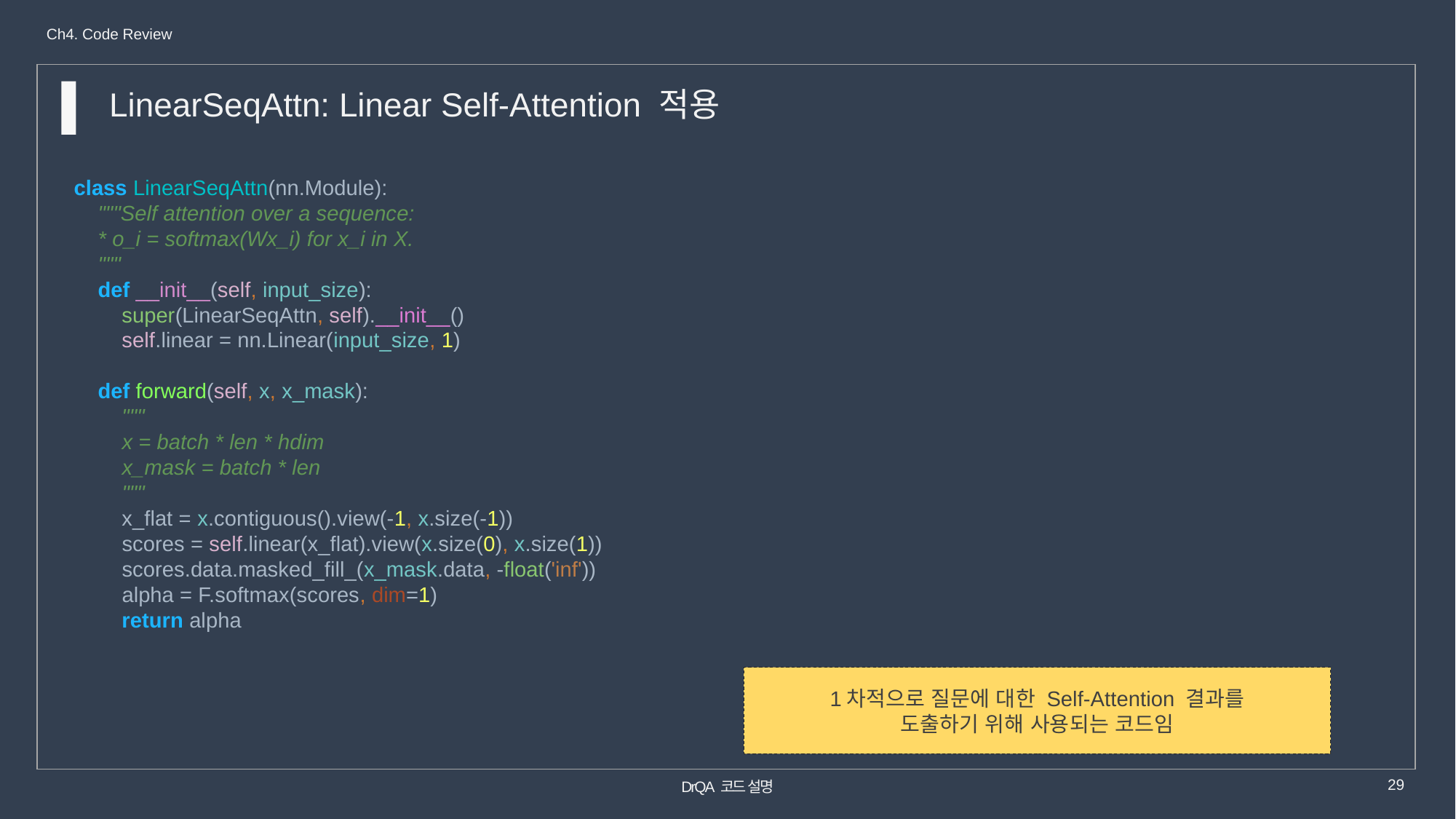

Ch4. Code Review
LinearSeqAttn: Linear Self-Attention 적용
class LinearSeqAttn(nn.Module):
    """Self attention over a sequence:
    * o_i = softmax(Wx_i) for x_i in X.
    """
    def __init__(self, input_size):
        super(LinearSeqAttn, self).__init__()
        self.linear = nn.Linear(input_size, 1)
    def forward(self, x, x_mask):
        """
        x = batch * len * hdim
        x_mask = batch * len
        """
        x_flat = x.contiguous().view(-1, x.size(-1))
        scores = self.linear(x_flat).view(x.size(0), x.size(1))
        scores.data.masked_fill_(x_mask.data, -float('inf'))
        alpha = F.softmax(scores, dim=1)
        return alpha
1차적으로 질문에 대한 Self-Attention 결과를
도출하기 위해 사용되는 코드임
29